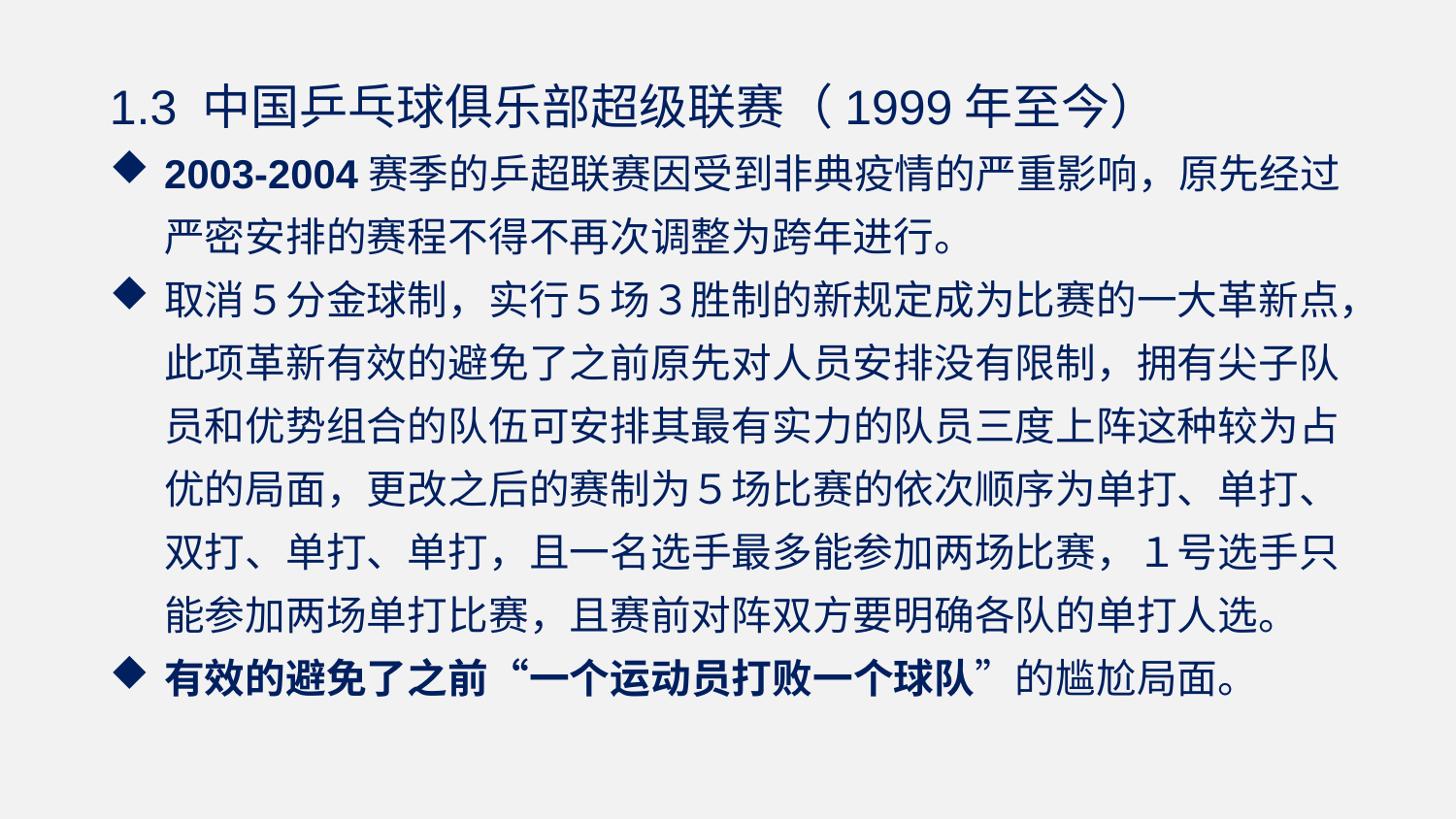

1.3 中国乒乓球俱乐部超级联赛（1999年至今）
2003-2004赛季的乒超联赛因受到非典疫情的严重影响，原先经过严密安排的赛程不得不再次调整为跨年进行。
取消５分金球制，实行５场３胜制的新规定成为比赛的一大革新点，此项革新有效的避免了之前原先对人员安排没有限制，拥有尖子队员和优势组合的队伍可安排其最有实力的队员三度上阵这种较为占优的局面，更改之后的赛制为５场比赛的依次顺序为单打、单打、双打、单打、单打，且一名选手最多能参加两场比赛，１号选手只能参加两场单打比赛，且赛前对阵双方要明确各队的单打人选。
有效的避免了之前“一个运动员打败一个球队”的尴尬局面。